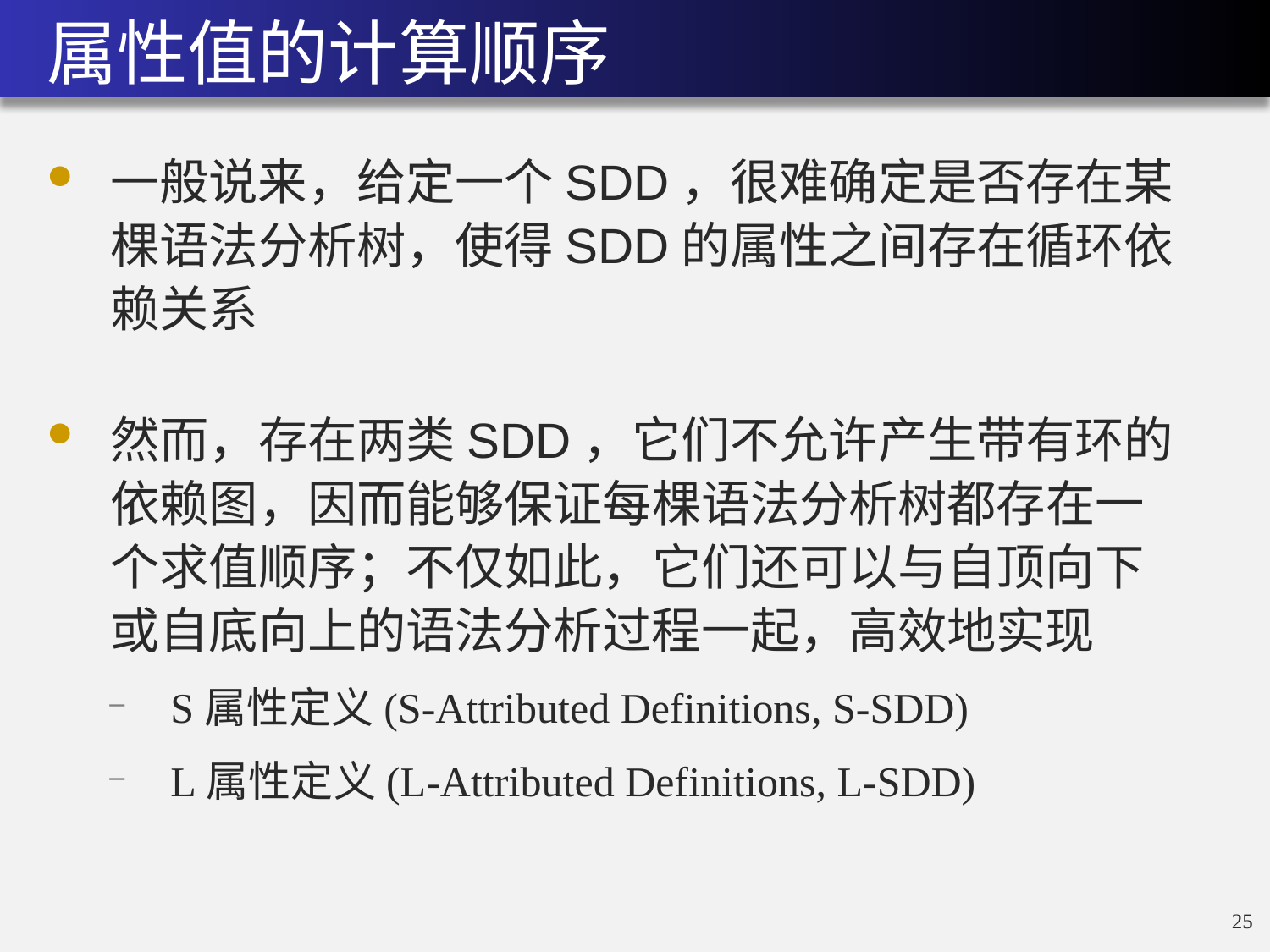

属性值的计算顺序
一般说来，给定一个SDD，很难确定是否存在某棵语法分析树，使得SDD的属性之间存在循环依赖关系

然而，存在两类SDD，它们不允许产生带有环的依赖图，因而能够保证每棵语法分析树都存在一个求值顺序；不仅如此，它们还可以与自顶向下或自底向上的语法分析过程一起，高效地实现
S属性定义(S-Attributed Definitions, S-SDD)
L属性定义(L-Attributed Definitions, L-SDD)
25